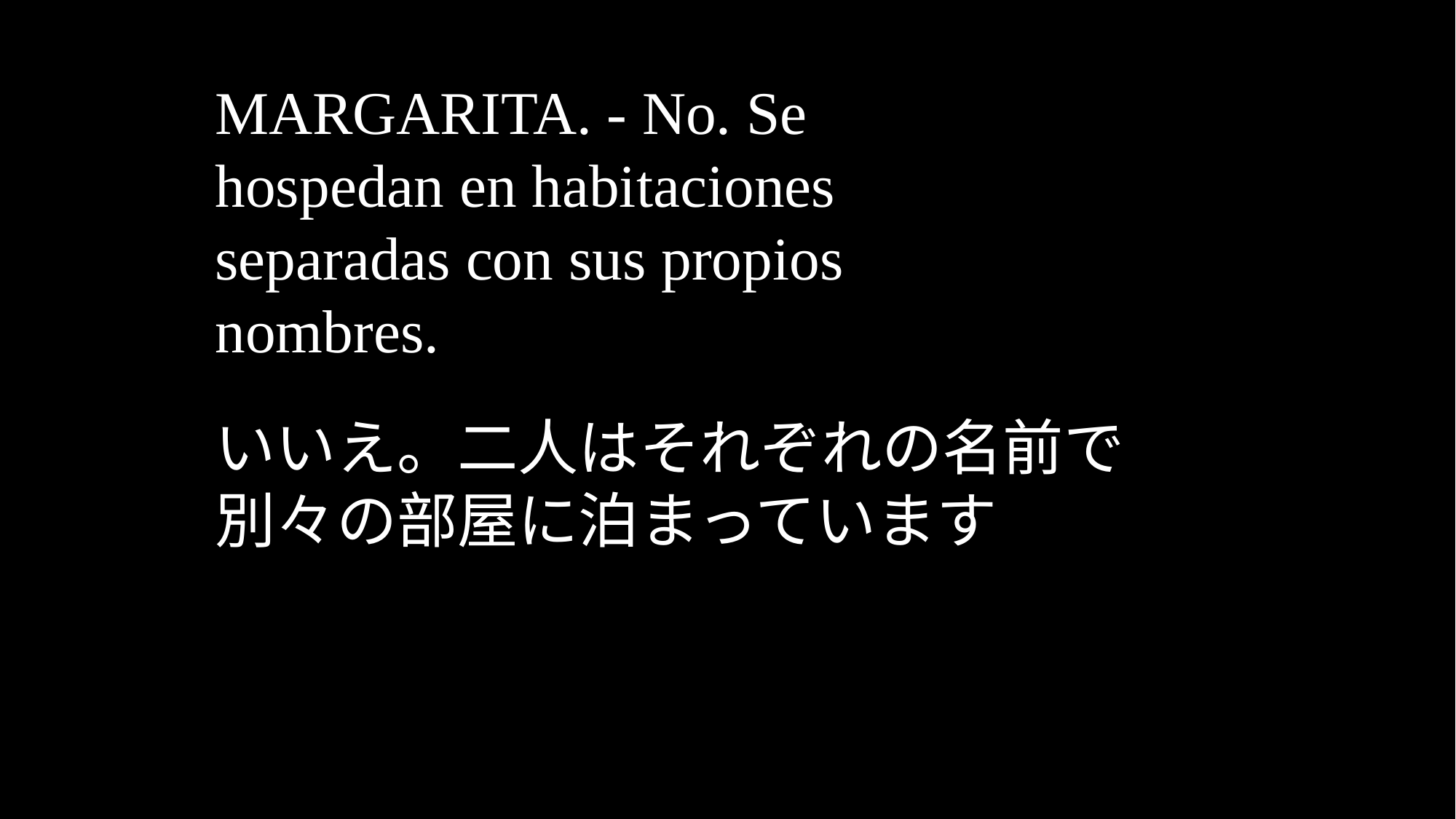

MARGARITA. - No. Se hospedan en habitaciones separadas con sus propios nombres.

いいえ。二人はそれぞれの名前で別々の部屋に泊まっています